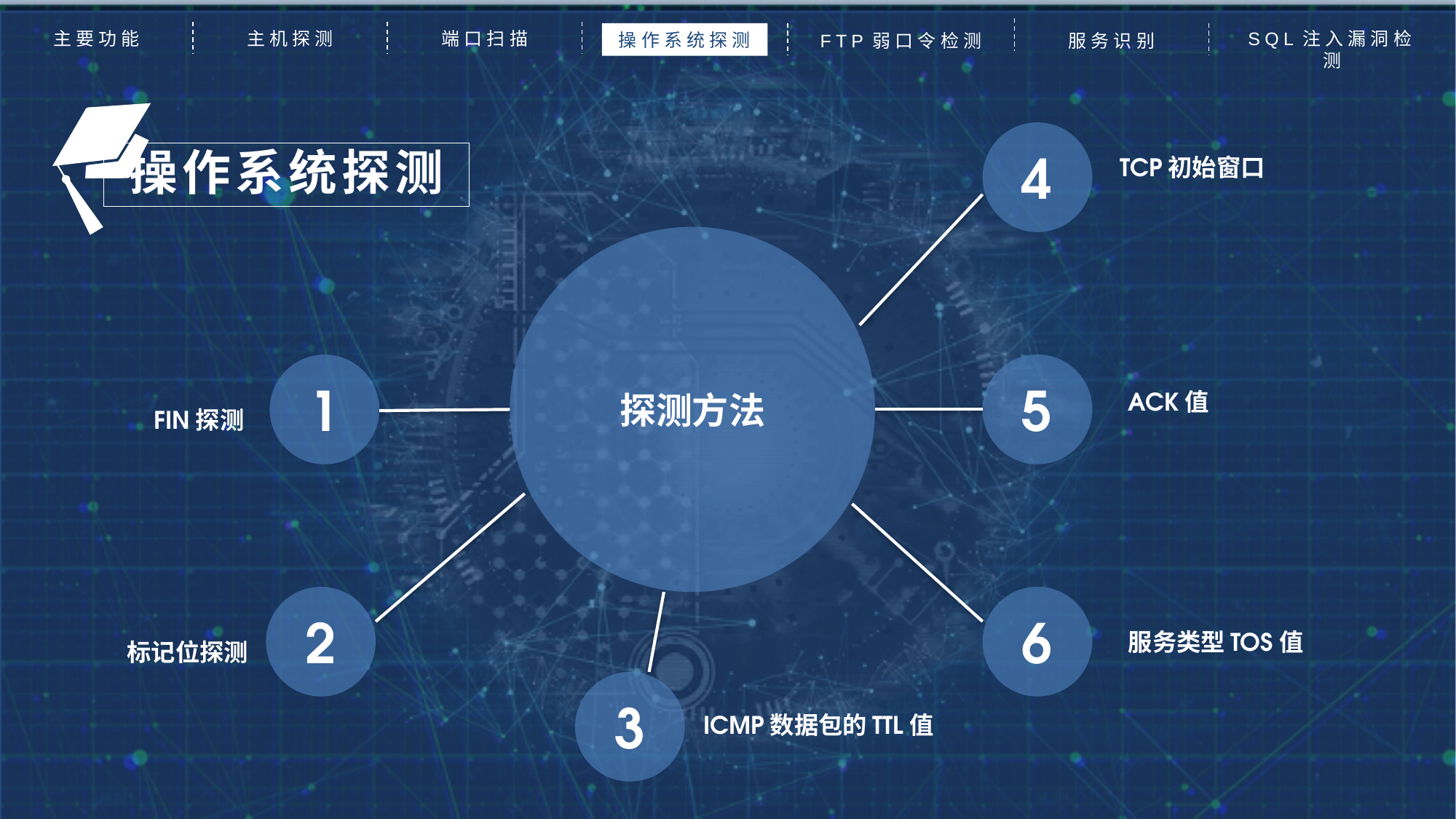

主要功能
主机探测
端口扫描
SQL注入漏洞检测
操作系统探测
FTP弱口令检测
服务识别

4
操作系统探测
TCP初始窗口
探测方法
5
1
ACK值
FIN探测
6
2
服务类型TOS值
标记位探测
3
ICMP数据包的TTL值